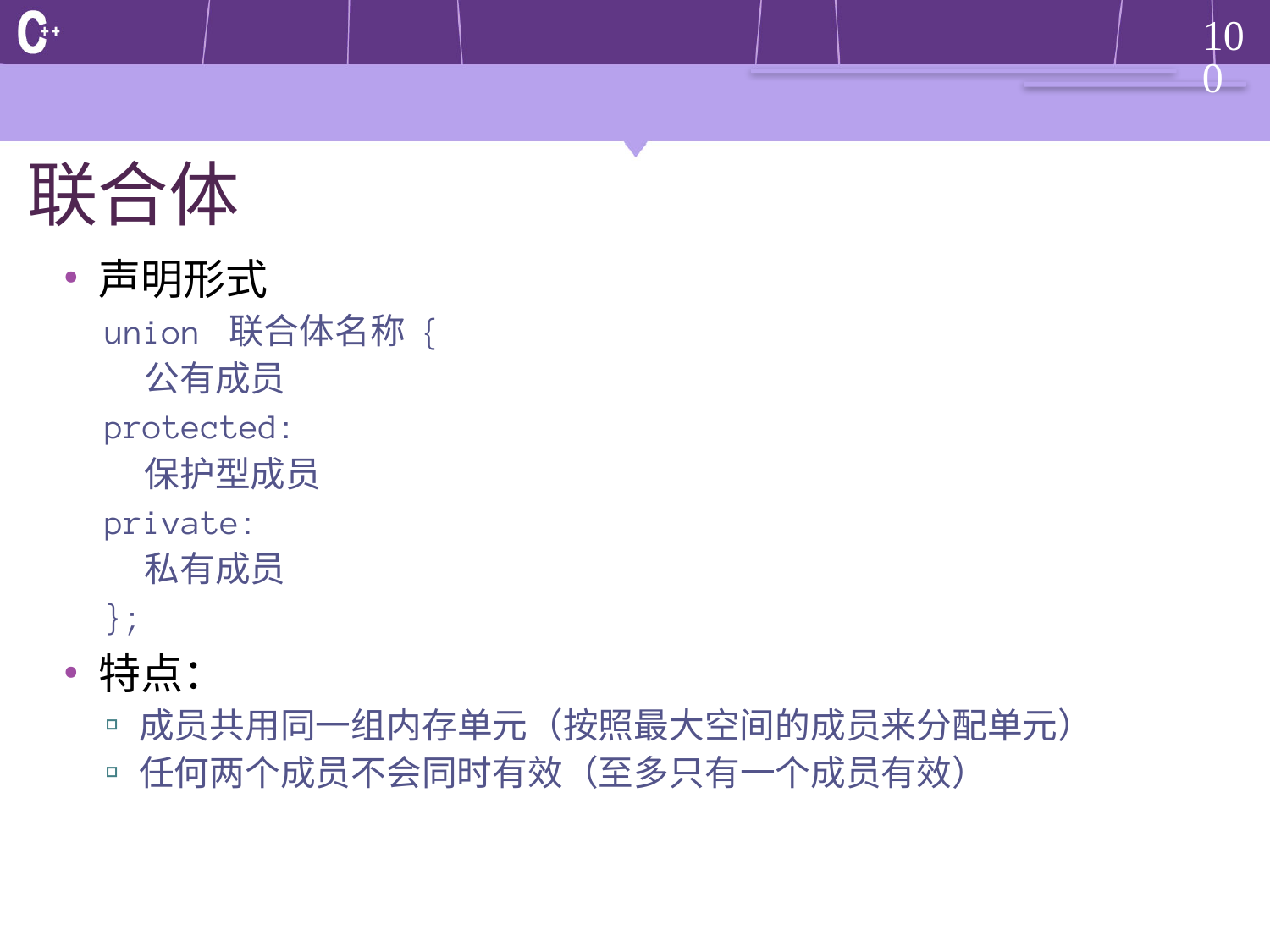

# 联合体
声明形式
union 联合体名称 {
    公有成员
protected:
    保护型成员
private:
    私有成员
};
特点：
成员共用同一组内存单元（按照最大空间的成员来分配单元）
任何两个成员不会同时有效（至多只有一个成员有效）